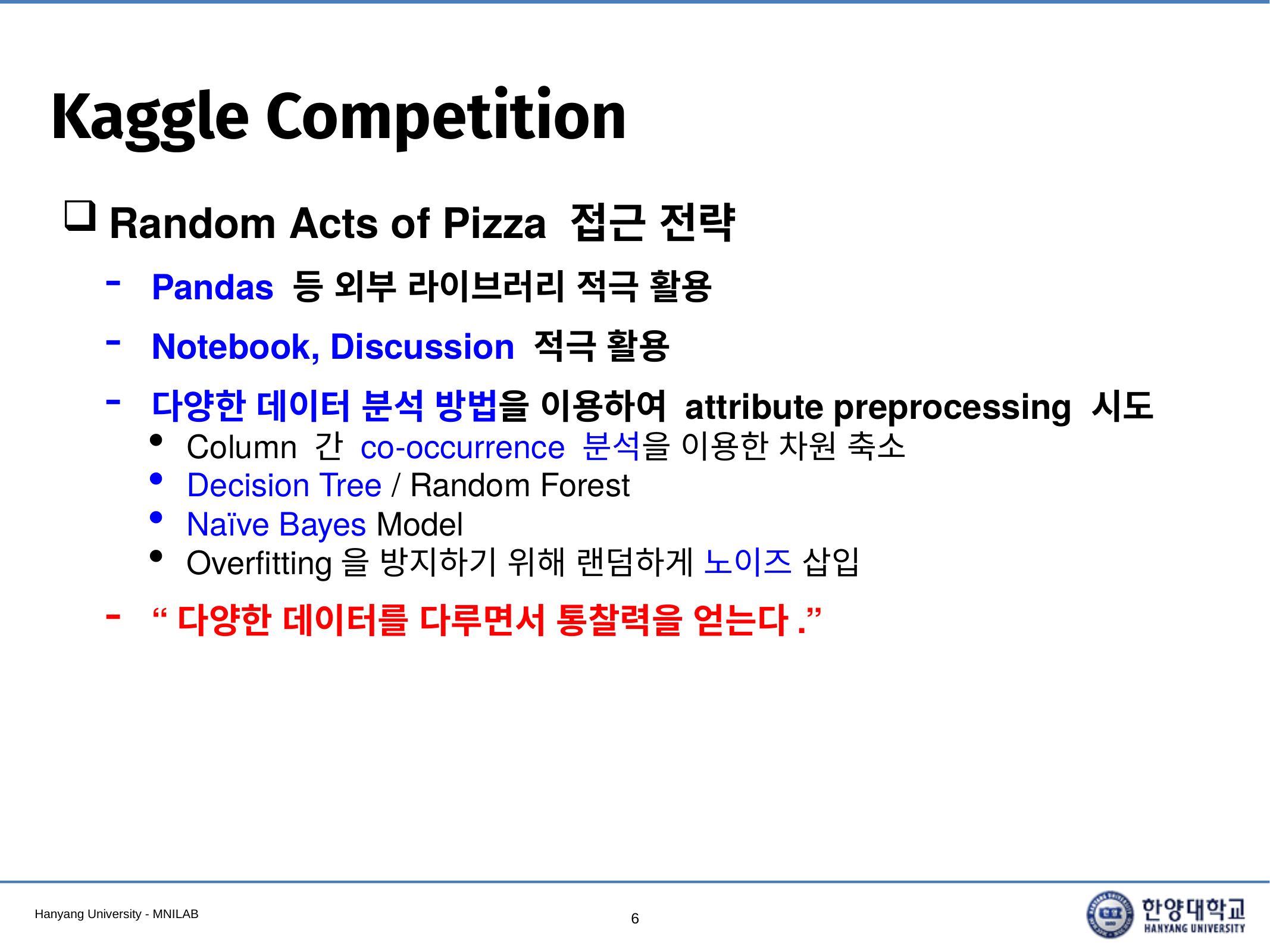

# Kaggle Competition
Random Acts of Pizza 접근 전략
Pandas 등 외부 라이브러리 적극 활용
Notebook, Discussion 적극 활용
다양한 데이터 분석 방법을 이용하여 attribute preprocessing 시도
Column 간 co-occurrence 분석을 이용한 차원 축소
Decision Tree / Random Forest
Naïve Bayes Model
Overfitting을 방지하기 위해 랜덤하게 노이즈 삽입
“다양한 데이터를 다루면서 통찰력을 얻는다.”
6